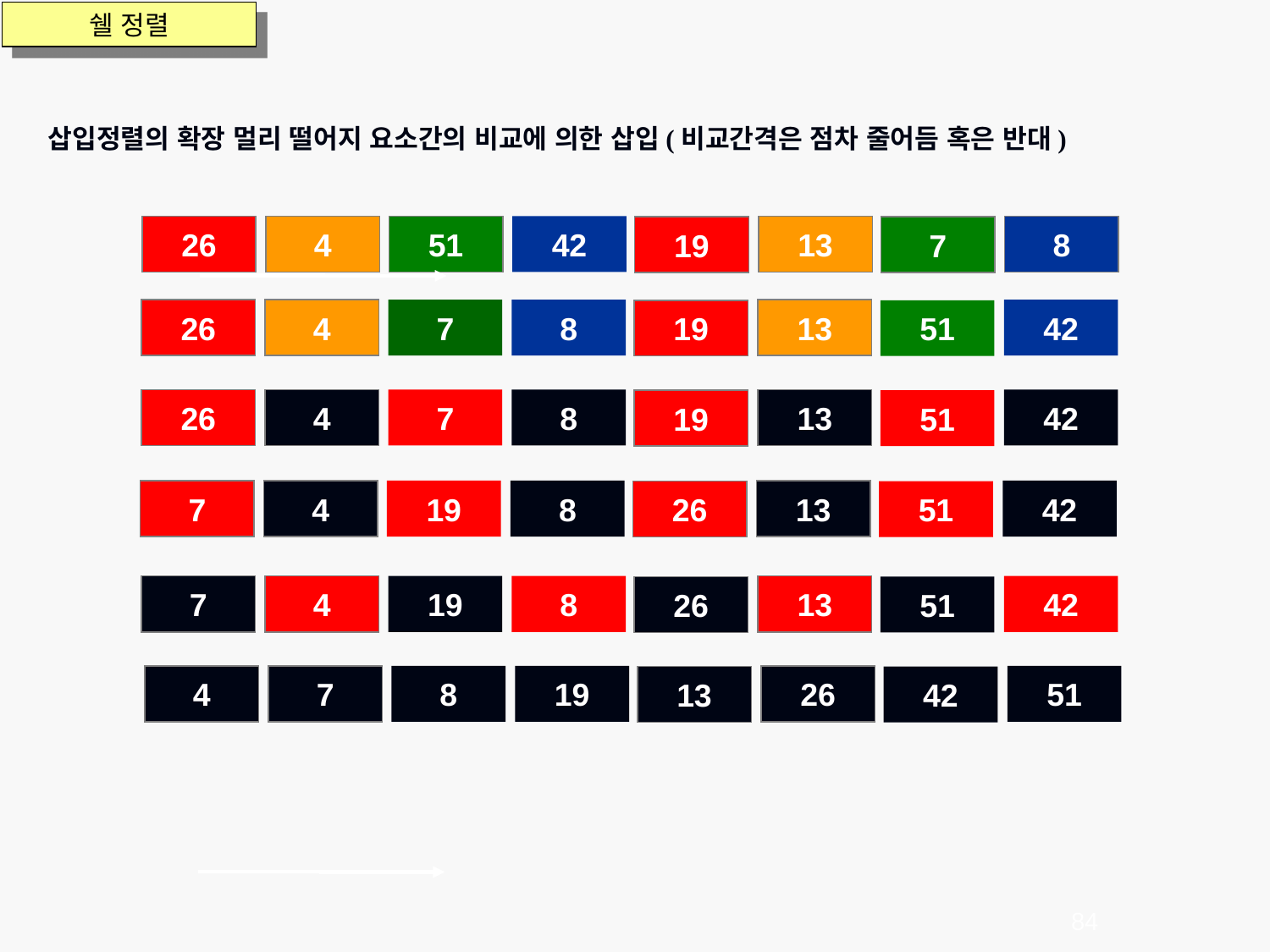

쉘 정렬
삽입정렬의 확장 멀리 떨어지 요소간의 비교에 의한 삽입(비교간격은 점차 줄어듬 혹은 반대)

26
4
51
42
13
8
19
7
26
4
7
8
13
42
19
51
26
4
7
8
13
42
19
51
7
4
19
8
13
42
26
51
7
4
19
8
13
42
26
51
4
7
8
19
26
51
13
42
84